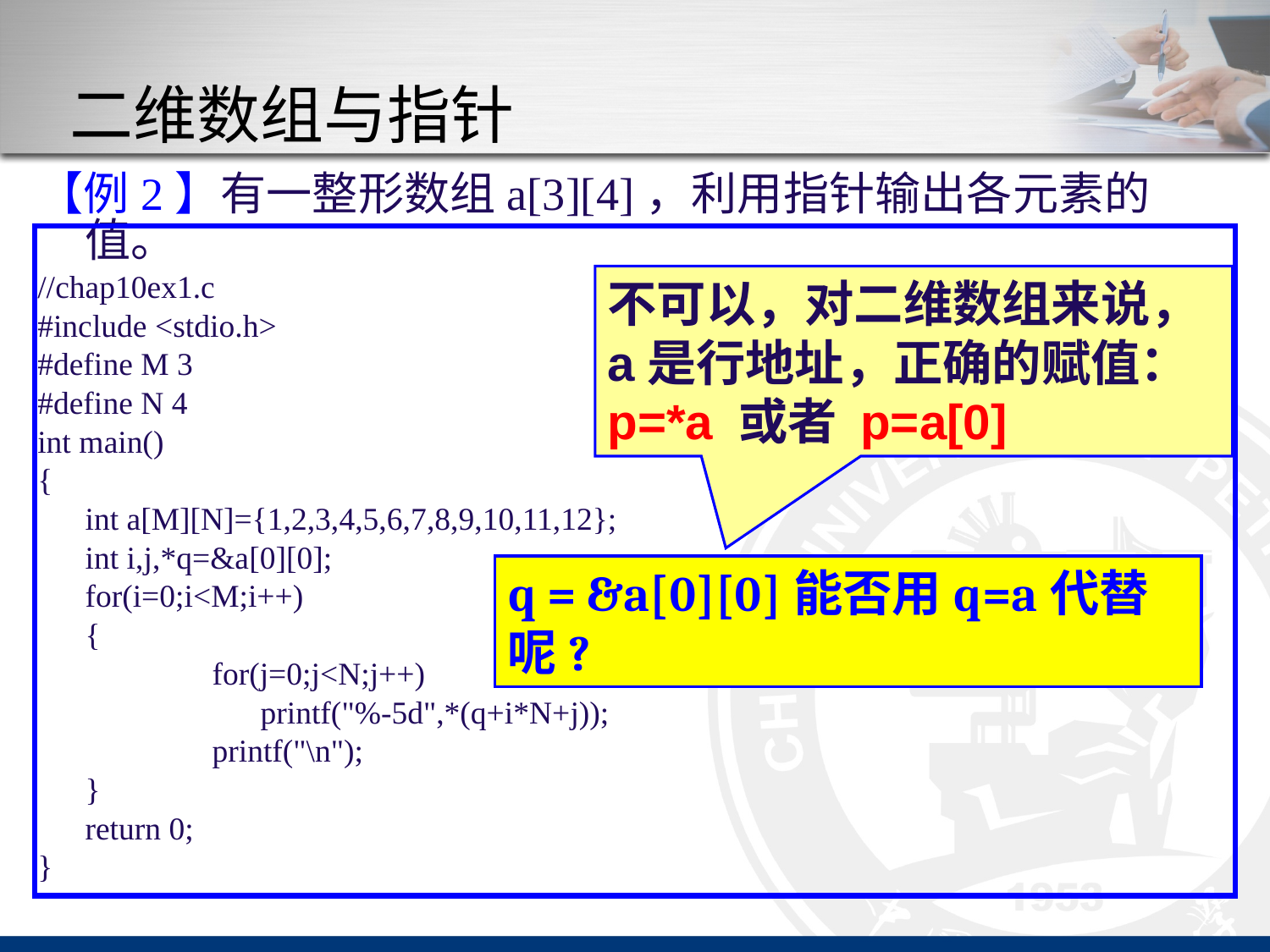

# 二维数组与指针
【例2】有一整形数组a[3][4]，利用指针输出各元素的值。
//chap10ex1.c
#include <stdio.h>
#define M 3
#define N 4
int main()
{
	int a[M][N]={1,2,3,4,5,6,7,8,9,10,11,12};
	int i,j,*q=&a[0][0];
	for(i=0;i<M;i++)
	{
		for(j=0;j<N;j++)
		      printf("%-5d",*(q+i*N+j));
		printf("\n");
	}
	return 0;
}

不可以，对二维数组来说，
a是行地址，正确的赋值：p=*a 或者 p=a[0]
q = &a[0][0]能否用q=a代替呢?